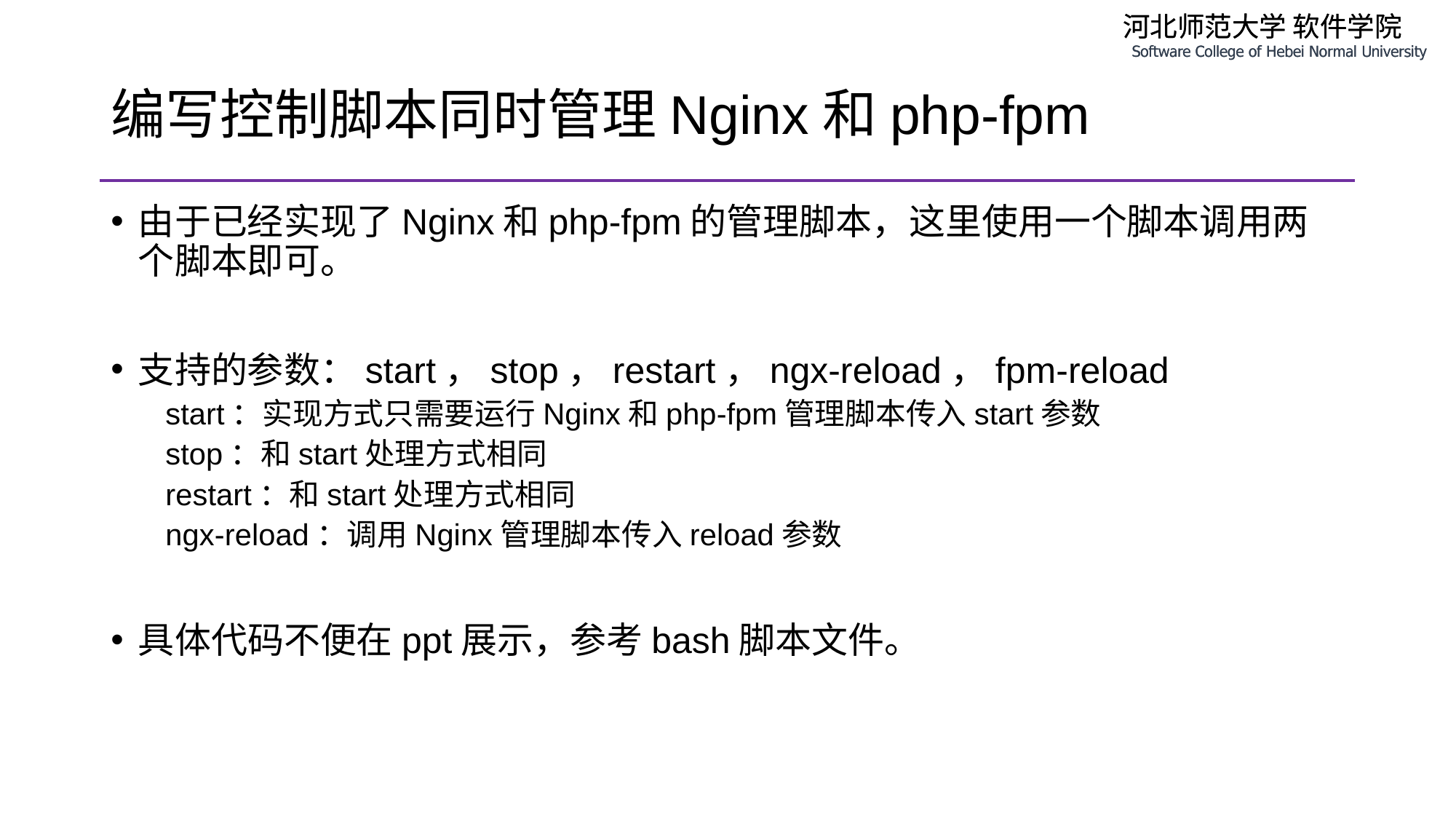

# 编写控制脚本同时管理Nginx和php-fpm
由于已经实现了Nginx和php-fpm的管理脚本，这里使用一个脚本调用两个脚本即可。

支持的参数：start，stop，restart，ngx-reload，fpm-reload
start：实现方式只需要运行Nginx和php-fpm管理脚本传入start参数
stop：和start处理方式相同
restart：和start处理方式相同
ngx-reload：调用Nginx管理脚本传入reload参数

具体代码不便在ppt展示，参考bash脚本文件。